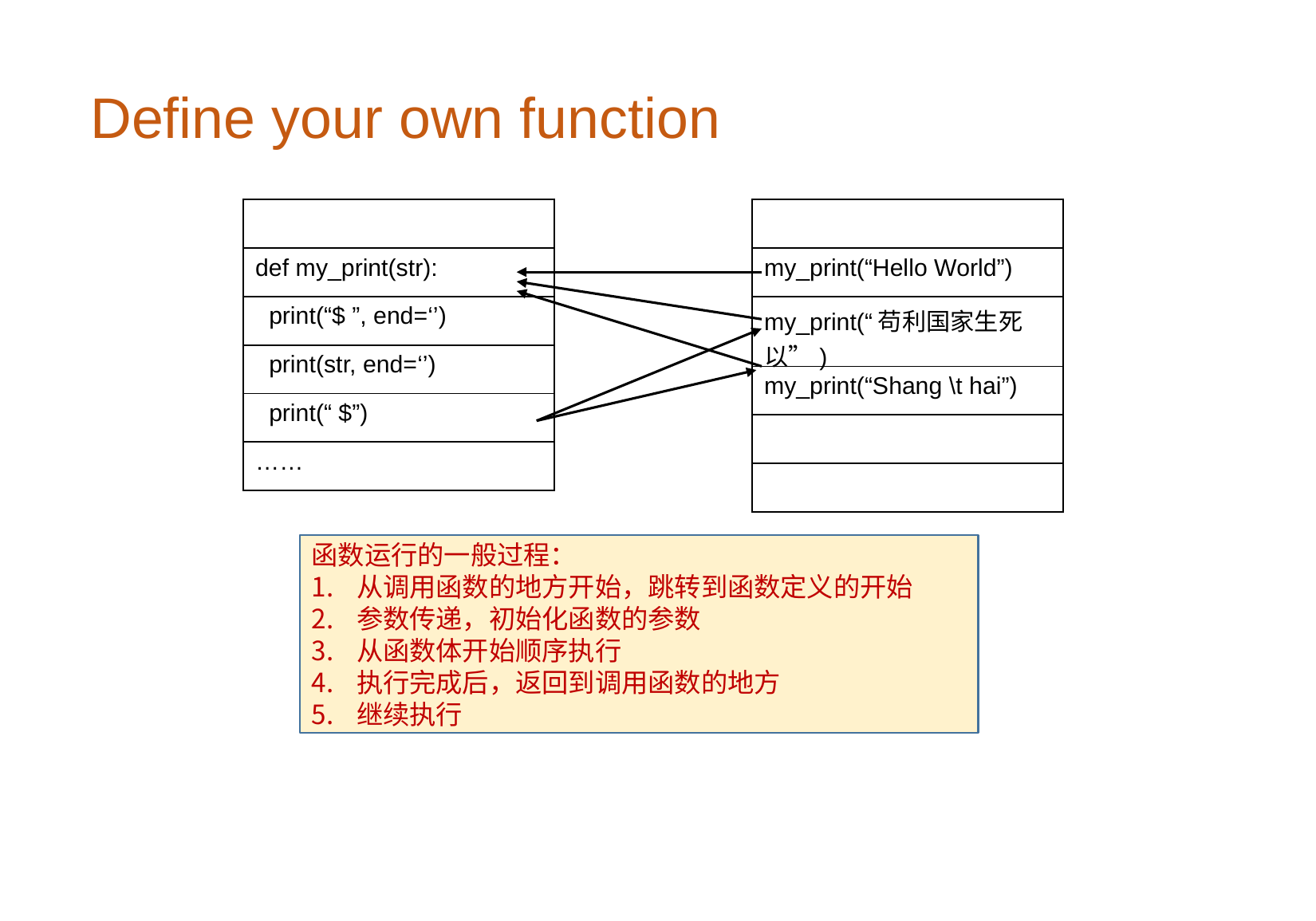

Define your own function
|  |
| --- |
| def my\_print(str): |
| print(“$ ”, end=‘’) |
| print(str, end=‘’) |
| print(“ $”) |
| …… |
|  |
| --- |
| my\_print(“Hello World”) |
| my\_print(“苟利国家生死以”) |
| my\_print(“Shang \t hai”) |
|  |
|  |
函数运行的一般过程：
从调用函数的地方开始，跳转到函数定义的开始
参数传递，初始化函数的参数
从函数体开始顺序执行
执行完成后，返回到调用函数的地方
继续执行